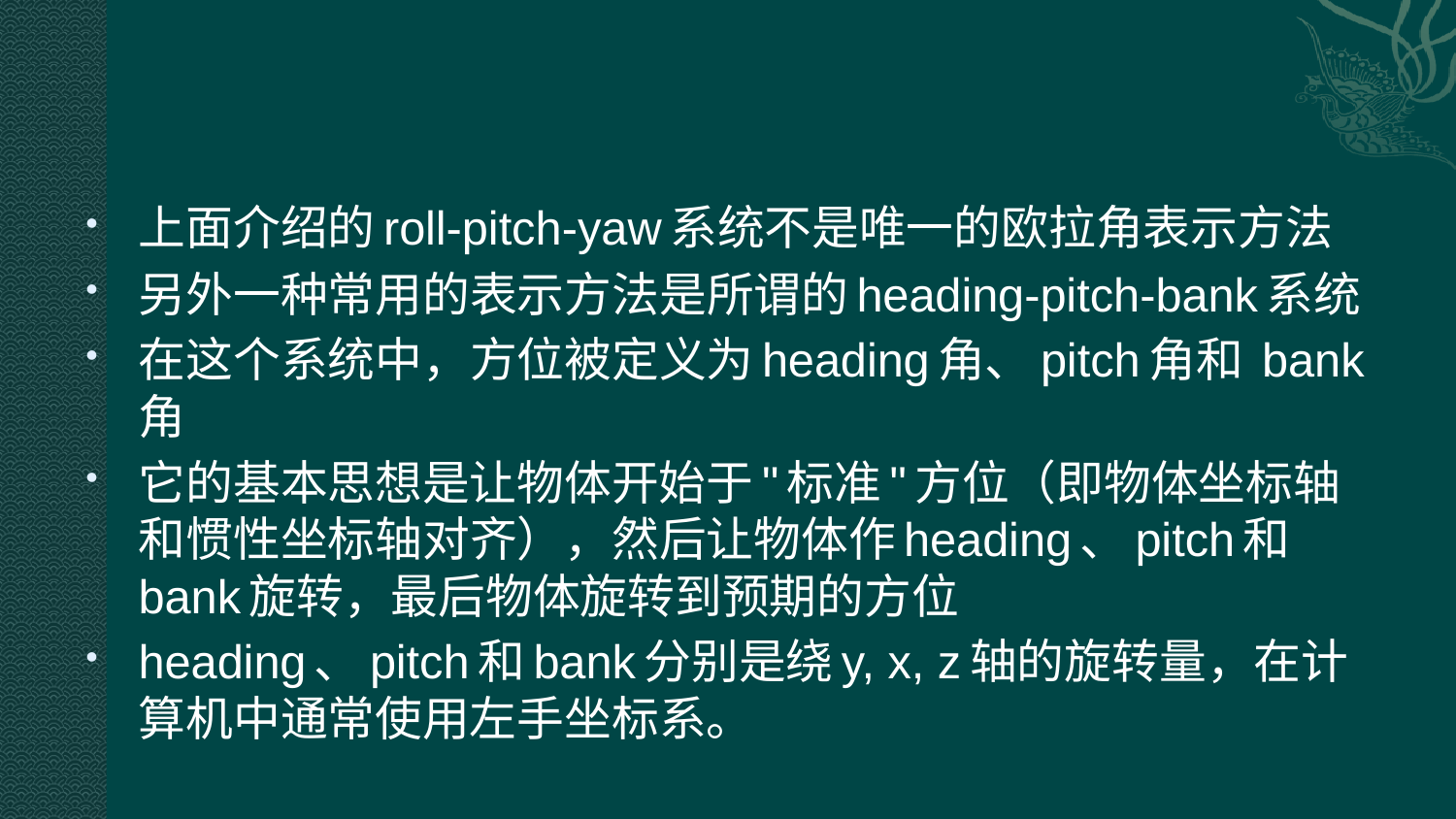

#
上面介绍的roll-pitch-yaw系统不是唯一的欧拉角表示方法
另外一种常用的表示方法是所谓的heading-pitch-bank系统
在这个系统中，方位被定义为heading角、pitch角和 bank角
它的基本思想是让物体开始于"标准"方位（即物体坐标轴和惯性坐标轴对齐），然后让物体作heading、pitch和bank旋转，最后物体旋转到预期的方位
heading、pitch和bank分别是绕y, x, z轴的旋转量，在计算机中通常使用左手坐标系。